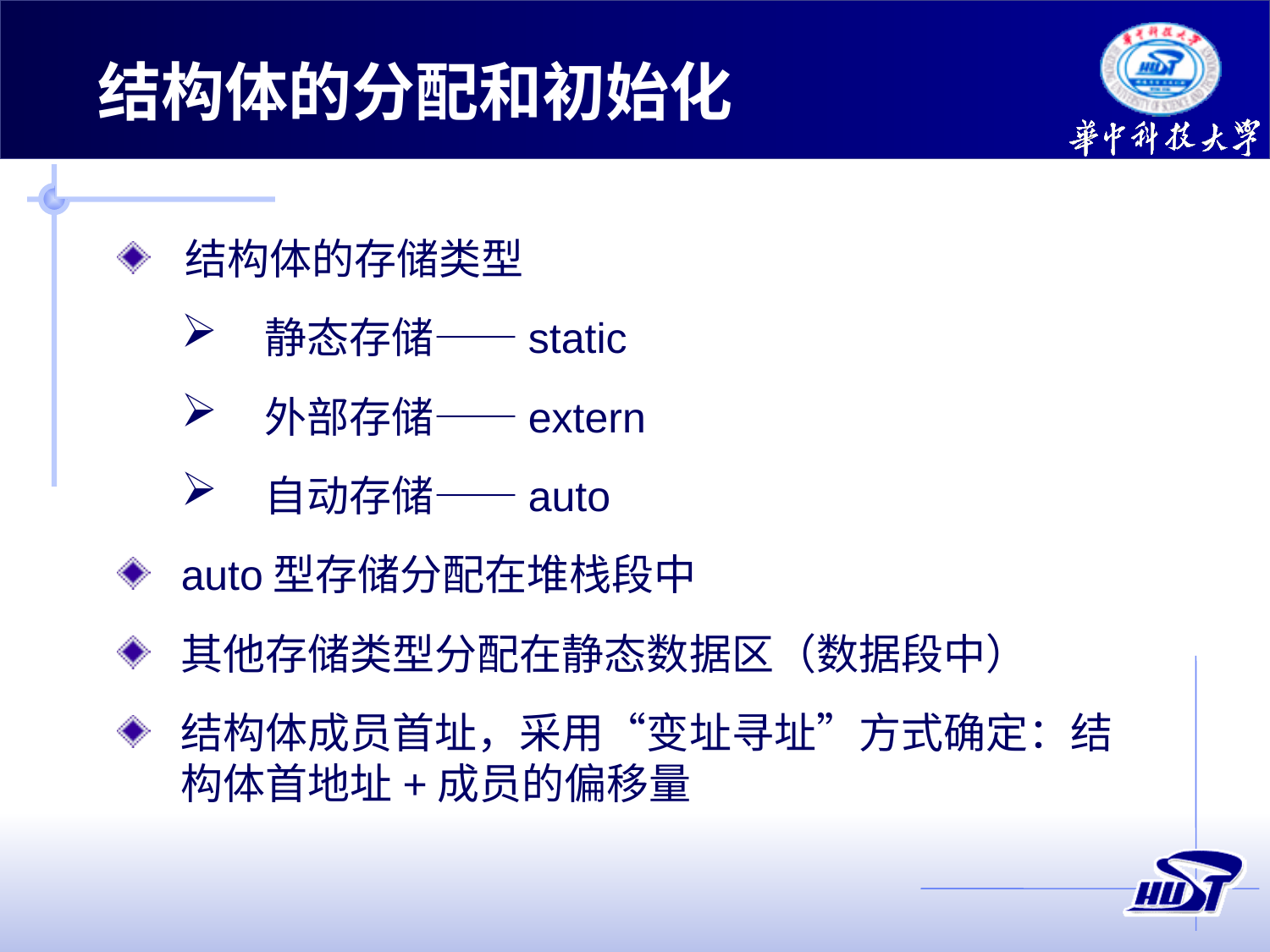

结构体的分配和初始化
 结构体的存储类型
 静态存储——static
 外部存储——extern
 自动存储——auto
auto型存储分配在堆栈段中
其他存储类型分配在静态数据区（数据段中）
结构体成员首址，采用“变址寻址”方式确定：结构体首地址+成员的偏移量